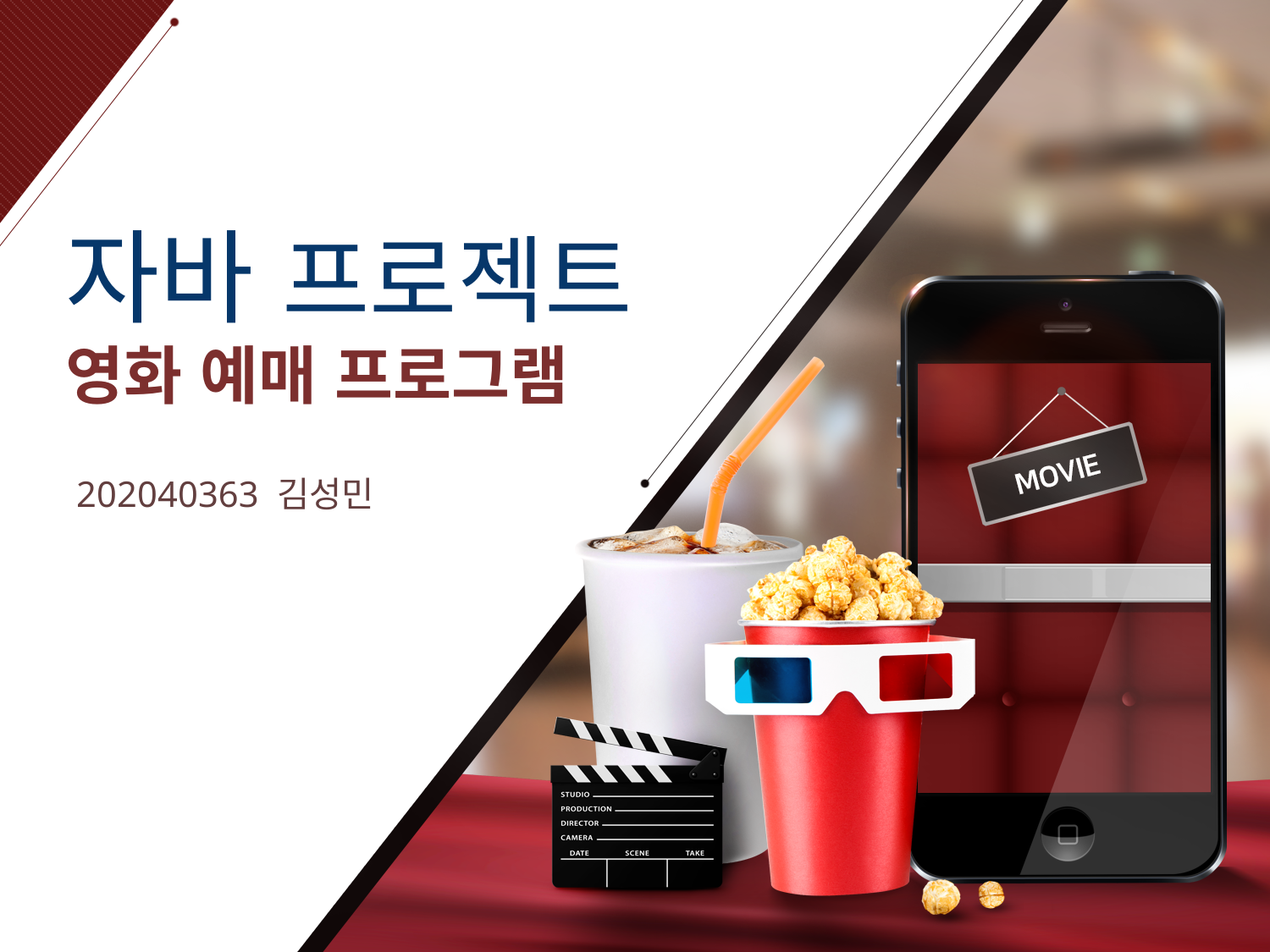

# 자바 프로젝트 영화 예매 프로그램
202040363 김성민